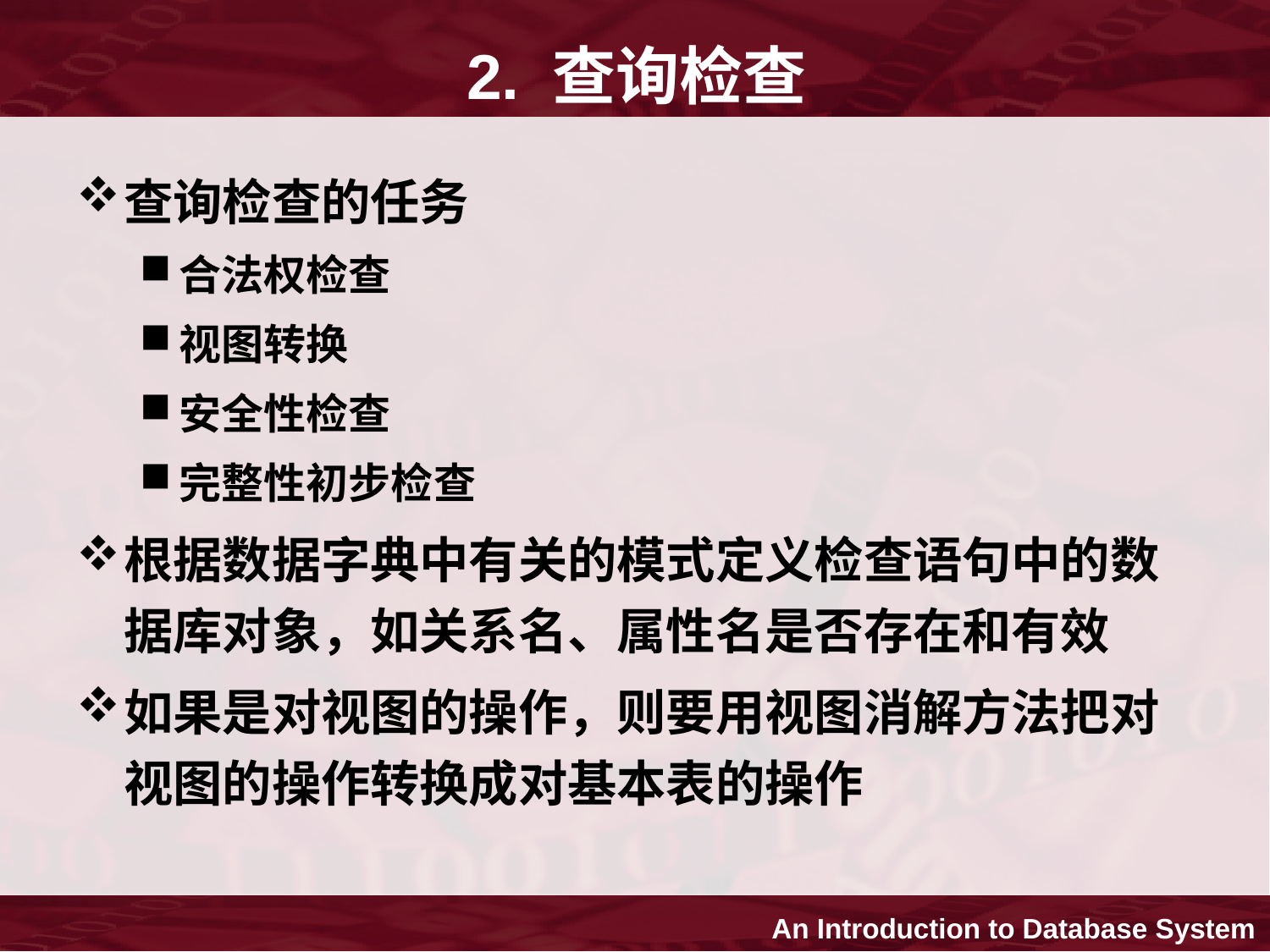

# 2. 查询检查
查询检查的任务
合法权检查
视图转换
安全性检查
完整性初步检查
根据数据字典中有关的模式定义检查语句中的数据库对象，如关系名、属性名是否存在和有效
如果是对视图的操作，则要用视图消解方法把对视图的操作转换成对基本表的操作